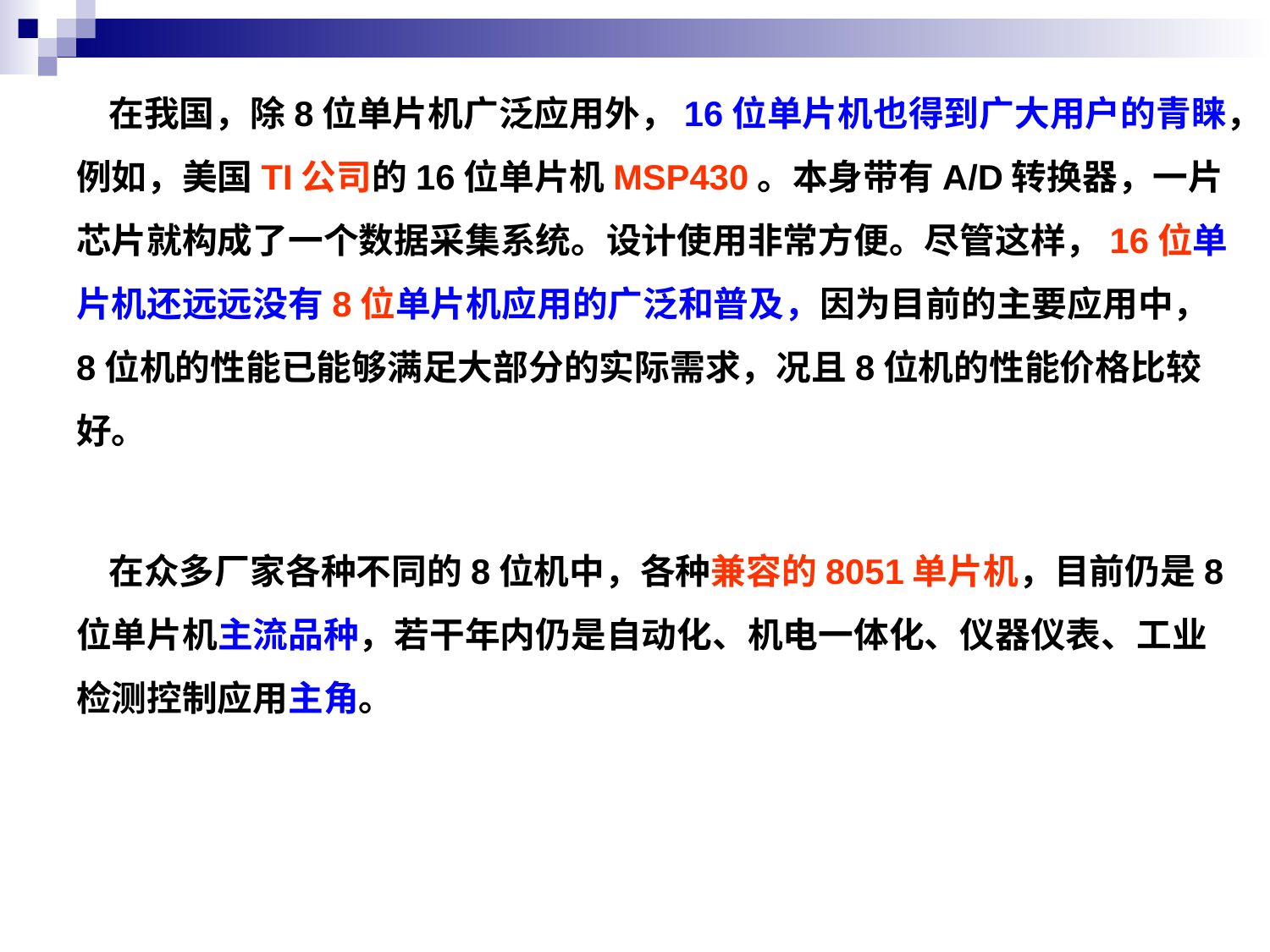

# 在我国，除8位单片机广泛应用外，16位单片机也得到广大用户的青睐，例如，美国TI公司的16位单片机MSP430。本身带有A/D转换器，一片芯片就构成了一个数据采集系统。设计使用非常方便。尽管这样，16位单片机还远远没有8位单片机应用的广泛和普及，因为目前的主要应用中，8位机的性能已能够满足大部分的实际需求，况且8位机的性能价格比较好。

   在众多厂家各种不同的8位机中，各种兼容的8051单片机，目前仍是8位单片机主流品种，若干年内仍是自动化、机电一体化、仪器仪表、工业检测控制应用主角。

31